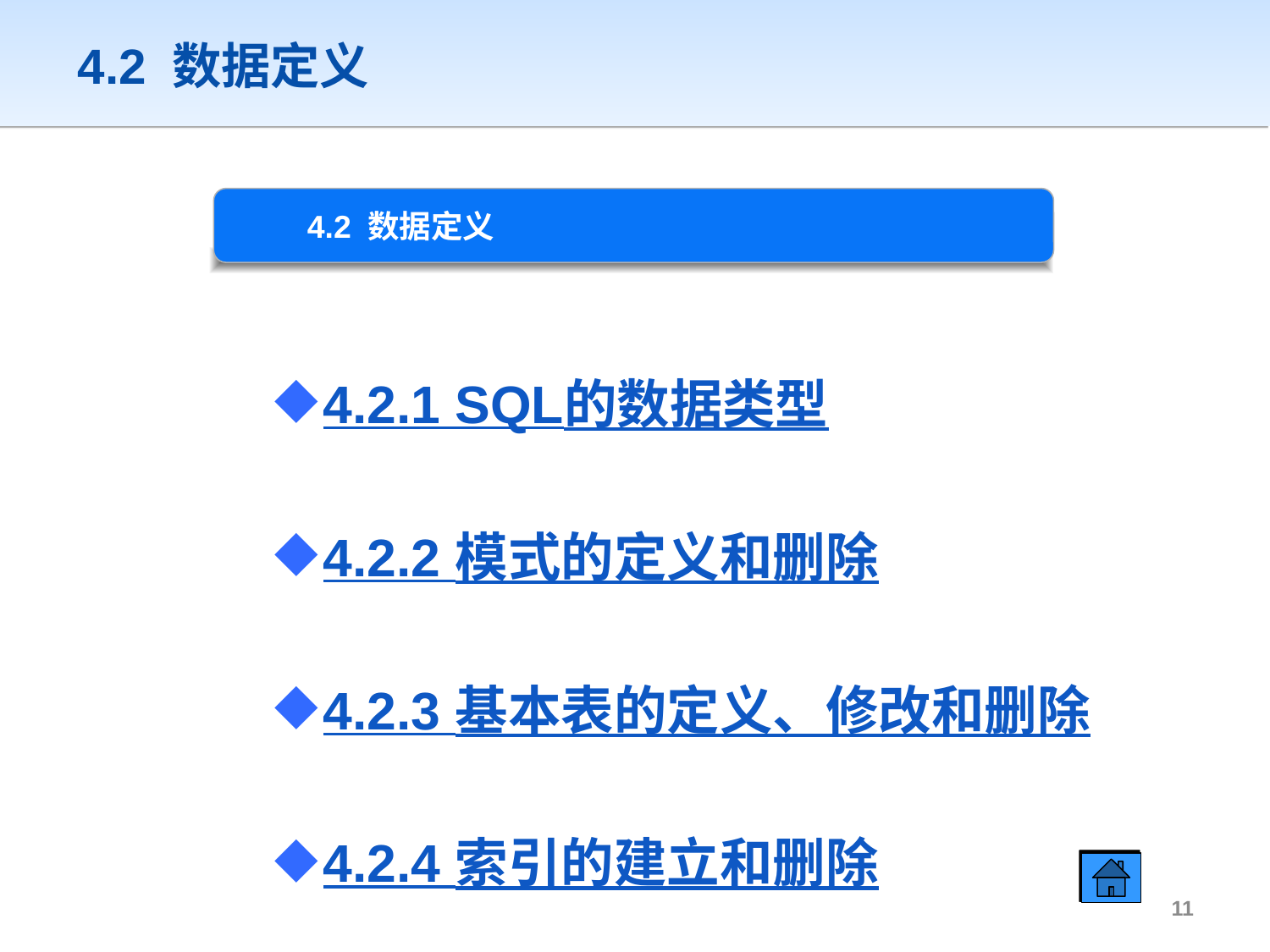

4.2 数据定义

4.2 数据定义

4.2.1 SQL的数据类型
4.2.2 模式的定义和删除
4.2.3 基本表的定义、修改和删除
4.2.4 索引的建立和删除

11